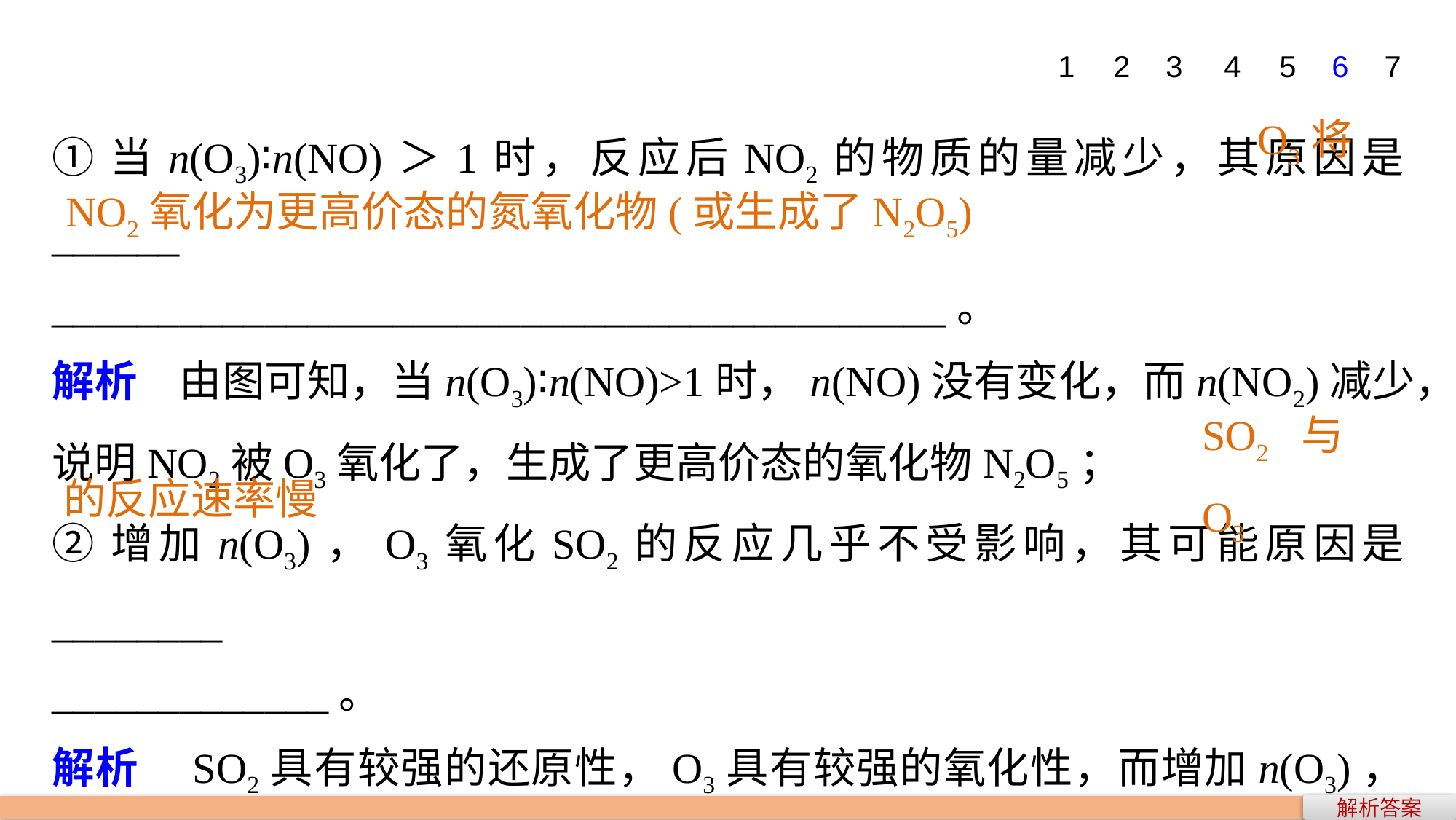

1
2
3
4
5
6
7
①当n(O3)∶n(NO)＞1时，反应后NO2的物质的量减少，其原因是______
__________________________________________。
解析　由图可知，当n(O3)∶n(NO)>1时，n(NO)没有变化，而n(NO2)减少，说明NO2被O3氧化了，生成了更高价态的氧化物N2O5；
②增加n(O3)，O3氧化SO2的反应几乎不受影响，其可能原因是________
_____________。
解析　SO2具有较强的还原性，O3具有较强的氧化性，而增加n(O3)，O3氧化SO2的反应几乎不受影响，其原因可能是SO2与O3的反应速度很慢，SO2的量变化不明显。
O3将
NO2氧化为更高价态的氮氧化物(或生成了N2O5)
SO2与O3
的反应速率慢
解析答案